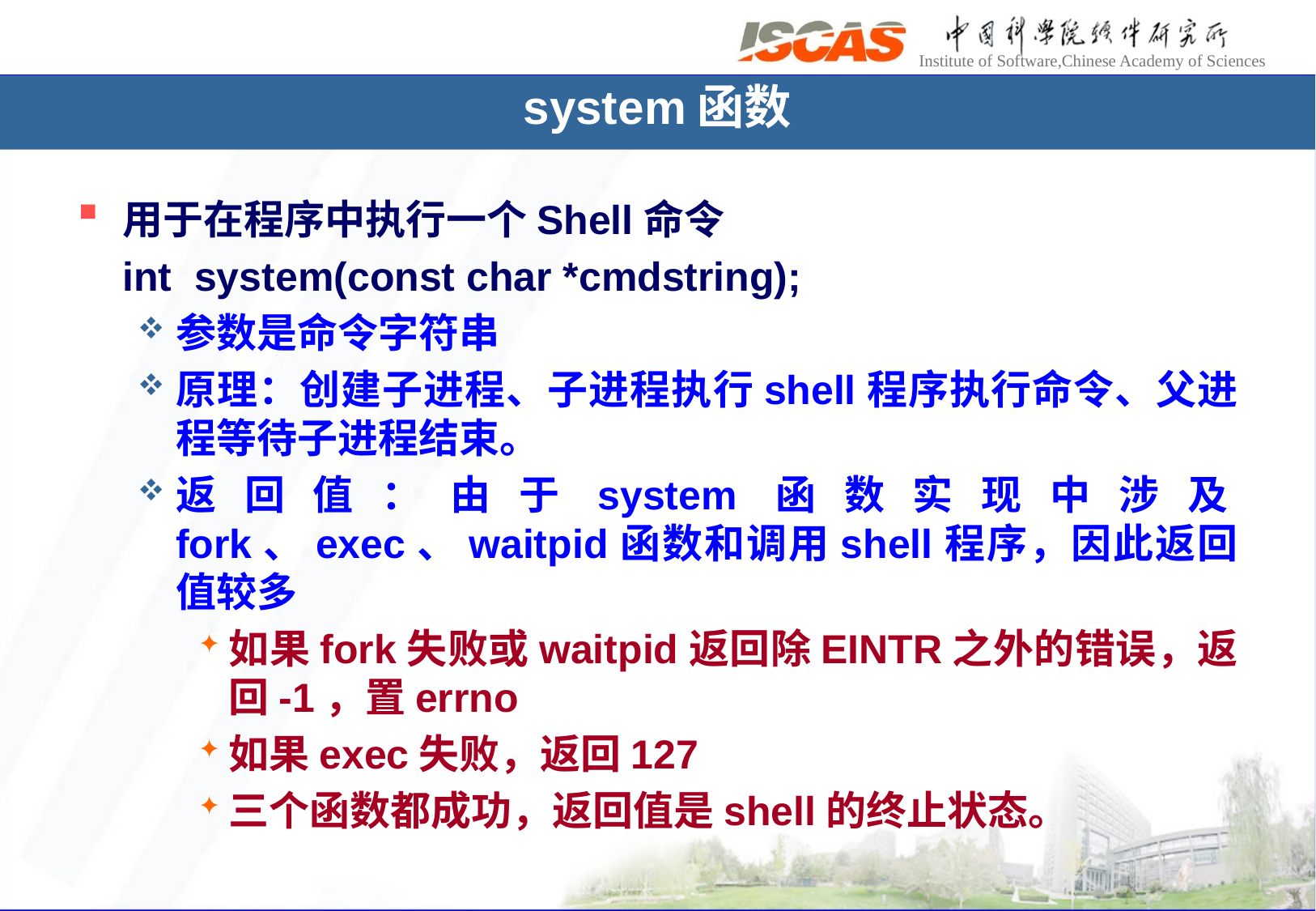

# system函数
用于在程序中执行一个Shell命令
    int  system(const char *cmdstring);
参数是命令字符串
原理：创建子进程、子进程执行shell程序执行命令、父进程等待子进程结束。
返回值：由于system函数实现中涉及fork、exec、waitpid函数和调用shell程序，因此返回值较多
如果fork失败或waitpid返回除EINTR之外的错误，返回-1，置errno
如果exec失败，返回127
三个函数都成功，返回值是shell的终止状态。